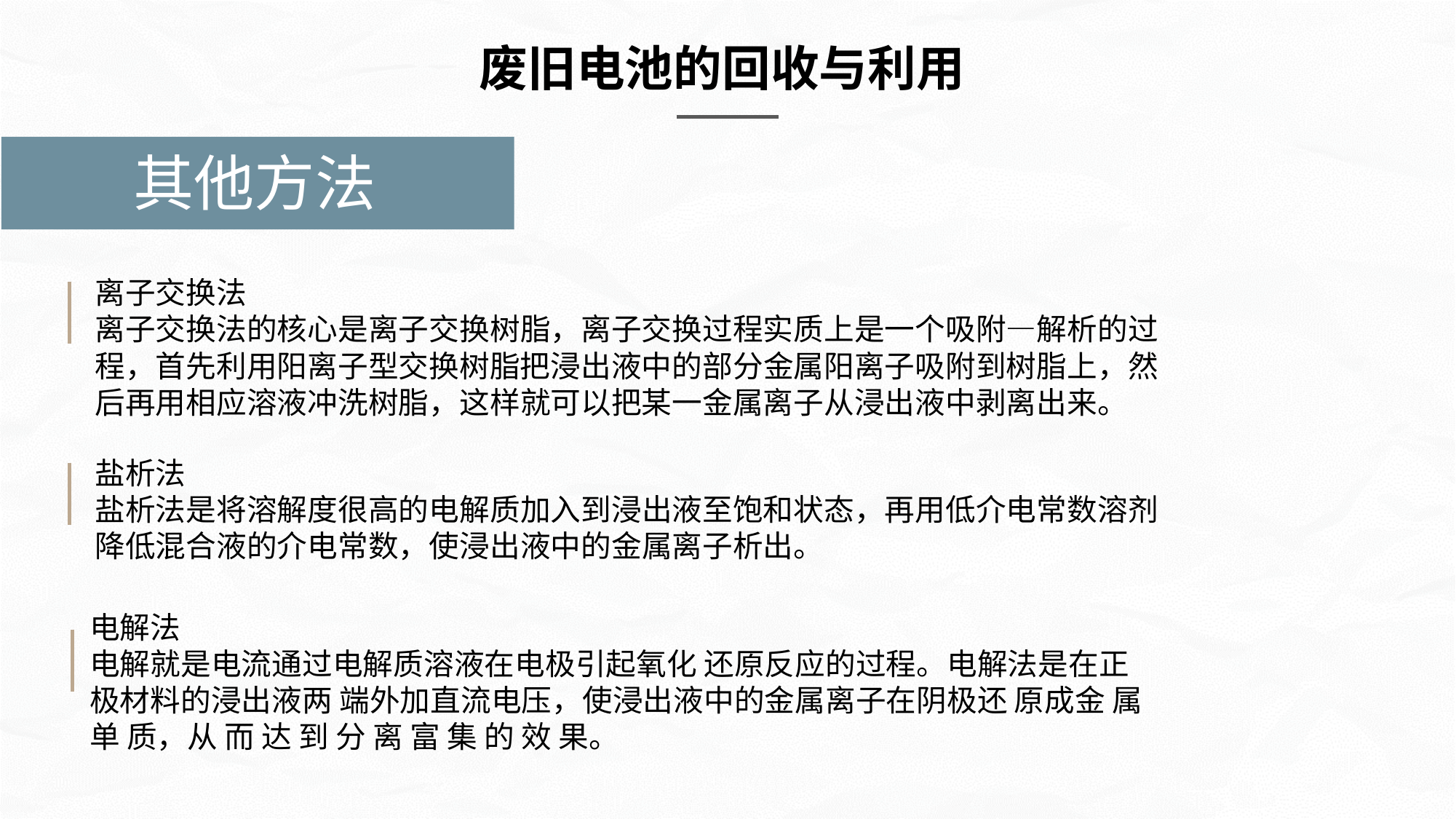

废旧电池的回收与利用
初始化函数

其他方法
离子交换法
离子交换法的核心是离子交换树脂，离子交换过程实质上是一个吸附—解析的过程，首先利用阳离子型交换树脂把浸出液中的部分金属阳离子吸附到树脂上，然后再用相应溶液冲洗树脂，这样就可以把某一金属离子从浸出液中剥离出来。

盐析法
盐析法是将溶解度很高的电解质加入到浸出液至饱和状态，再用低介电常数溶剂降低混合液的介电常数，使浸出液中的金属离子析出。
电解法
电解就是电流通过电解质溶液在电极引起氧化 还原反应的过程。电解法是在正极材料的浸出液两 端外加直流电压，使浸出液中的金属离子在阴极还 原成金 属 单 质，从 而 达 到 分 离 富 集 的 效 果。